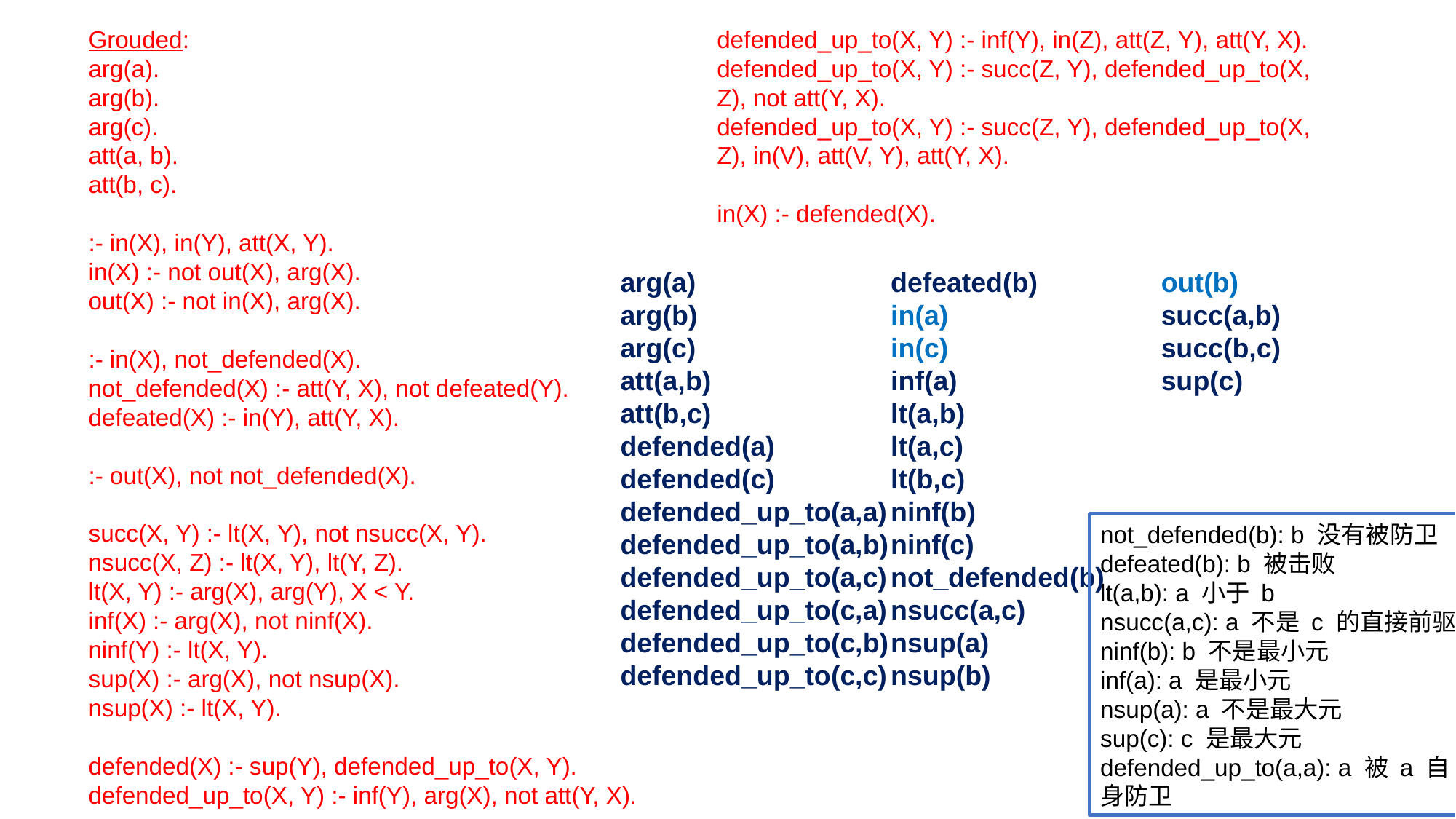

Grouded:
arg(a).
arg(b).
arg(c).
att(a, b).
att(b, c).

:- in(X), in(Y), att(X, Y).
in(X) :- not out(X), arg(X).
out(X) :- not in(X), arg(X).

:- in(X), not_defended(X).
not_defended(X) :- att(Y, X), not defeated(Y).
defeated(X) :- in(Y), att(Y, X).

:- out(X), not not_defended(X).

succ(X, Y) :- lt(X, Y), not nsucc(X, Y).
nsucc(X, Z) :- lt(X, Y), lt(Y, Z).
lt(X, Y) :- arg(X), arg(Y), X < Y.
inf(X) :- arg(X), not ninf(X).
ninf(Y) :- lt(X, Y).
sup(X) :- arg(X), not nsup(X).
nsup(X) :- lt(X, Y).

defended(X) :- sup(Y), defended_up_to(X, Y).
defended_up_to(X, Y) :- inf(Y), arg(X), not att(Y, X).
defended_up_to(X, Y) :- inf(Y), in(Z), att(Z, Y), att(Y, X).
defended_up_to(X, Y) :- succ(Z, Y), defended_up_to(X, Z), not att(Y, X).
defended_up_to(X, Y) :- succ(Z, Y), defended_up_to(X, Z), in(V), att(V, Y), att(Y, X).

in(X) :- defended(X).

arg(a)
arg(b)
arg(c)
att(a,b)
att(b,c)
defended(a)
defended(c)
defended_up_to(a,a)
defended_up_to(a,b)
defended_up_to(a,c)
defended_up_to(c,a)
defended_up_to(c,b)
defended_up_to(c,c)
defeated(b)
in(a)
in(c)
inf(a)
lt(a,b)
lt(a,c)
lt(b,c)
ninf(b)
ninf(c)
not_defended(b)
nsucc(a,c)
nsup(a)
nsup(b)
out(b)
succ(a,b)
succ(b,c)
sup(c)

not_defended(b): b 没有被防卫
defeated(b): b 被击败
lt(a,b): a 小于 b
nsucc(a,c): a 不是 c 的直接前驱
ninf(b): b 不是最小元
inf(a): a 是最小元
nsup(a): a 不是最大元
sup(c): c 是最大元
defended_up_to(a,a): a 被 a 自身防卫